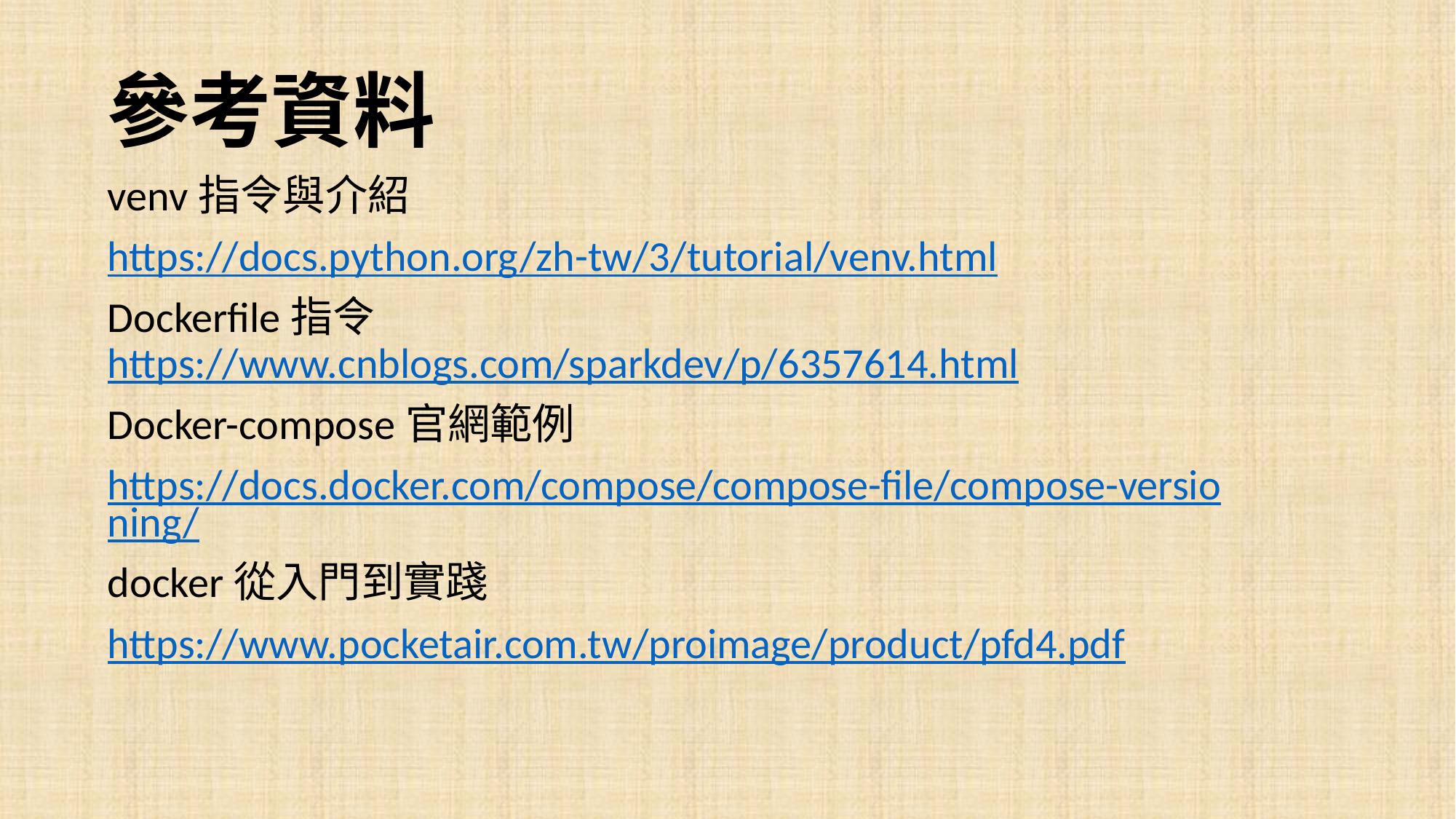

參考資料
venv指令與介紹
https://docs.python.org/zh-tw/3/tutorial/venv.html
Dockerfile指令https://www.cnblogs.com/sparkdev/p/6357614.html
Docker-compose官網範例
https://docs.docker.com/compose/compose-file/compose-versioning/
docker從入門到實踐
https://www.pocketair.com.tw/proimage/product/pfd4.pdf